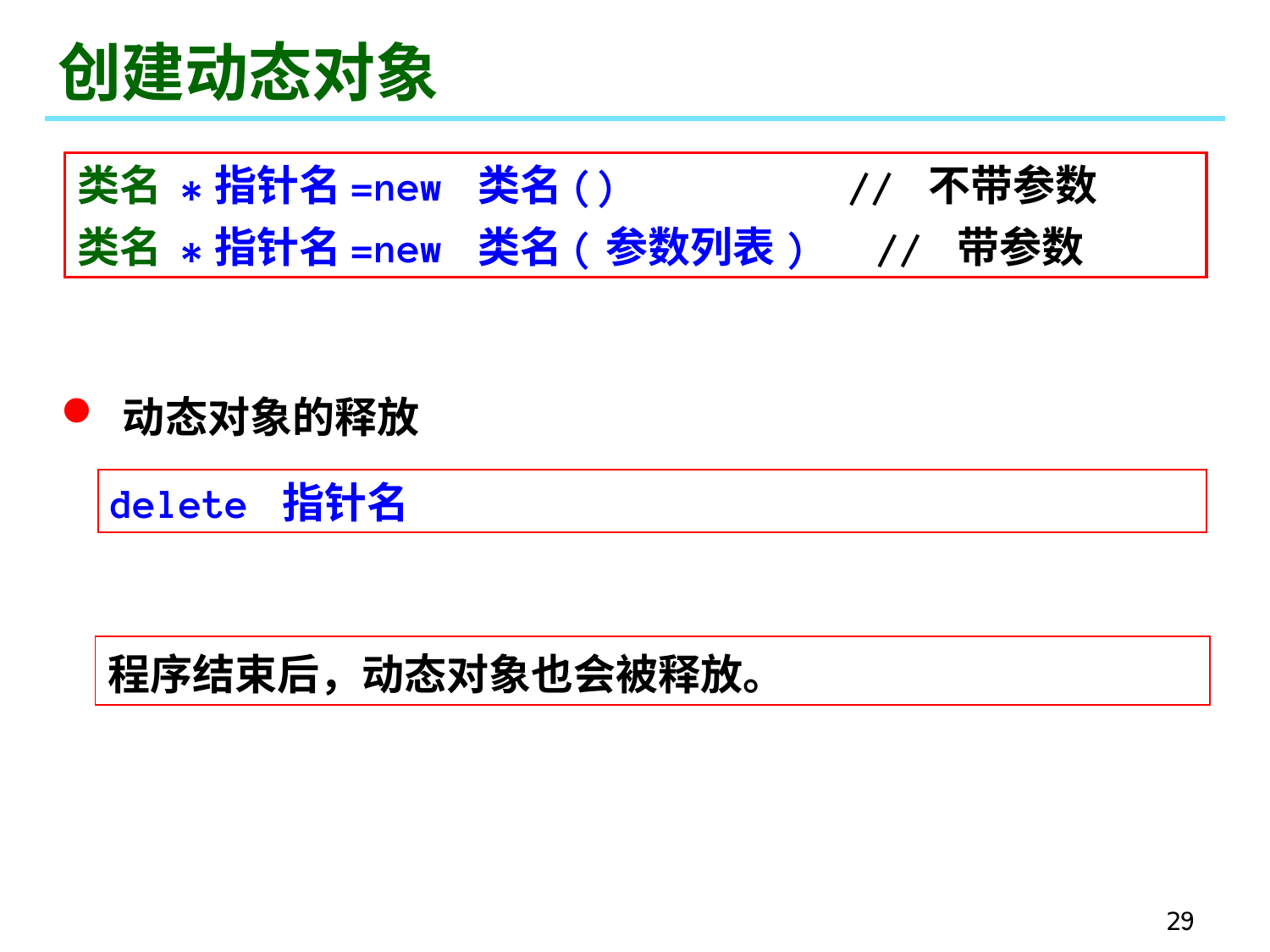

# 创建动态对象
类名 *指针名=new 类名()          // 不带参数
类名 *指针名=new 类名(参数列表)   // 带参数
 动态对象的释放
delete 指针名
程序结束后，动态对象也会被释放。
29